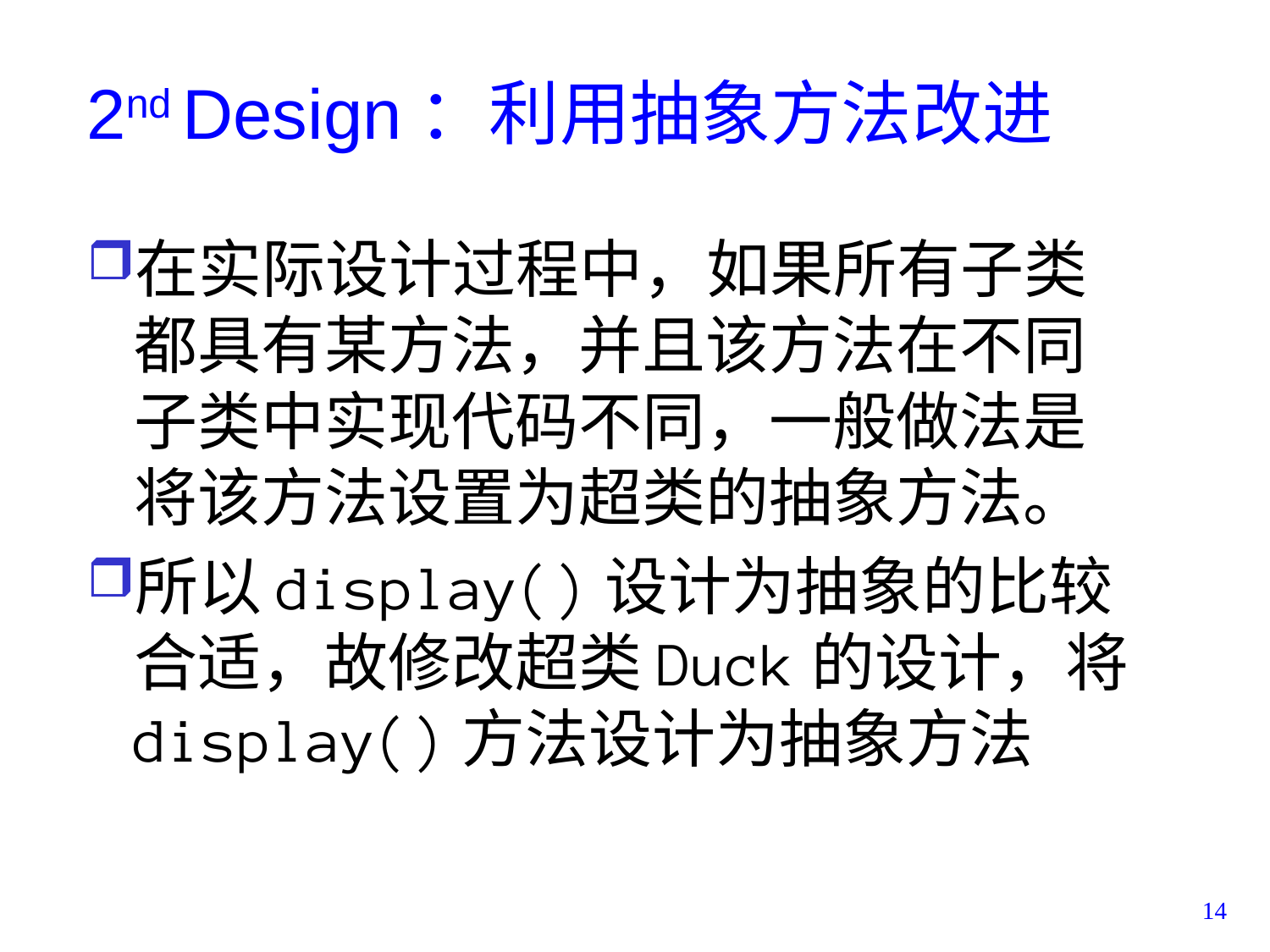

# 2nd Design：利用抽象方法改进
在实际设计过程中，如果所有子类都具有某方法，并且该方法在不同子类中实现代码不同，一般做法是将该方法设置为超类的抽象方法。
所以display()设计为抽象的比较合适，故修改超类Duck的设计，将display()方法设计为抽象方法
14